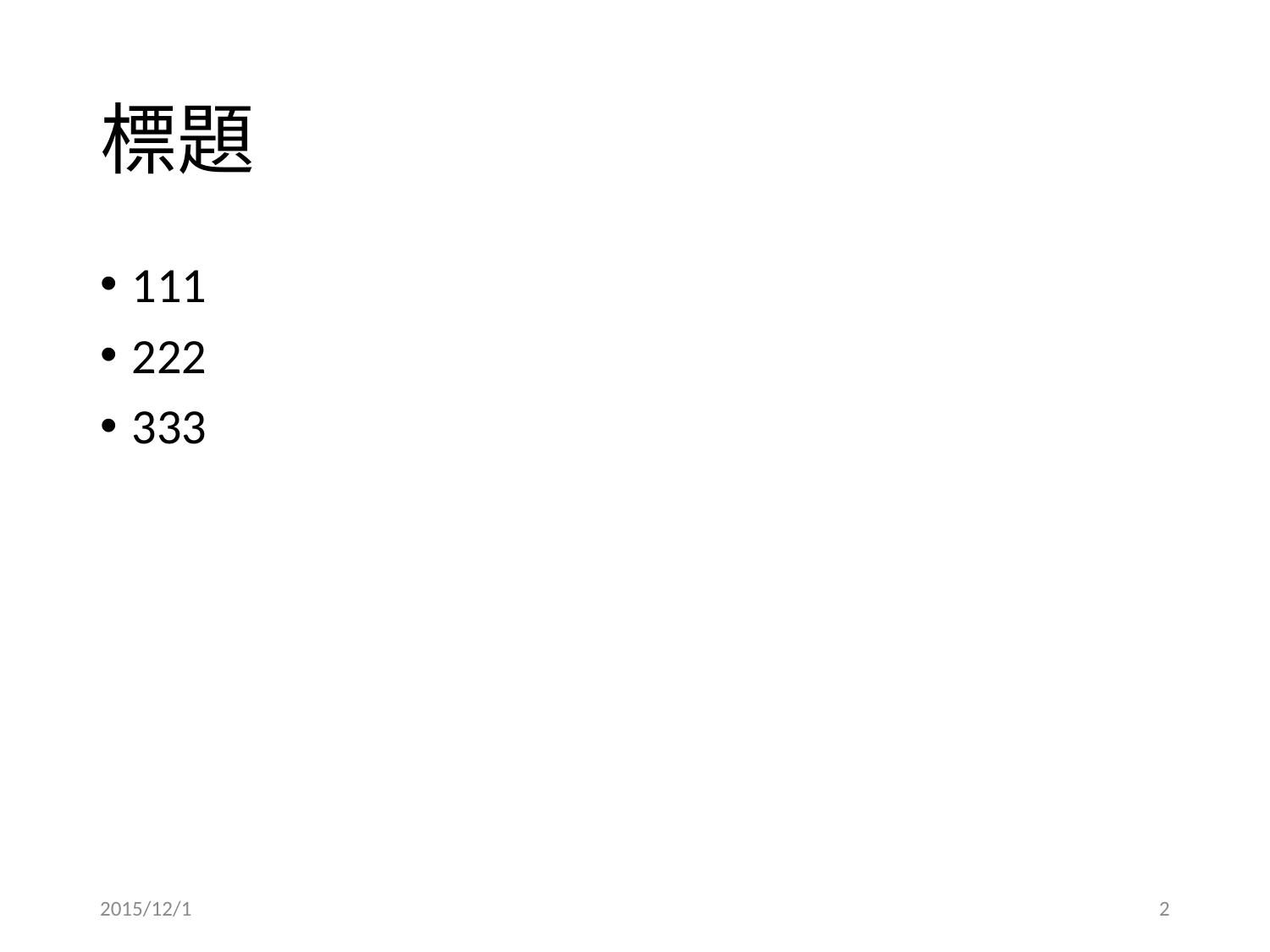

# 標題
111
222
333
2015/12/1
2